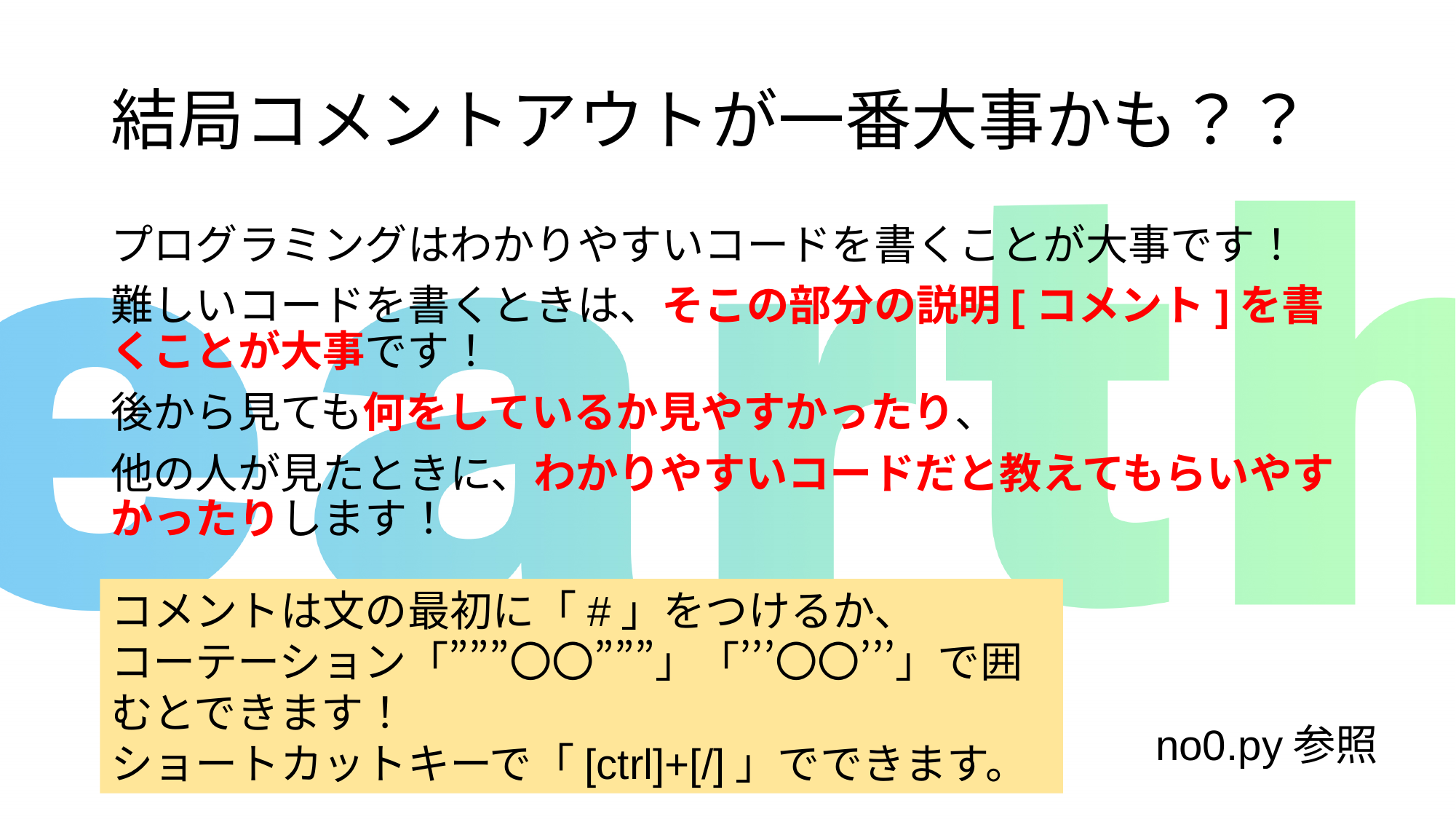

# 結局コメントアウトが一番大事かも？？
プログラミングはわかりやすいコードを書くことが大事です！
難しいコードを書くときは、そこの部分の説明[コメント]を書くことが大事です！
後から見ても何をしているか見やすかったり、
他の人が見たときに、わかりやすいコードだと教えてもらいやすかったりします！

コメントは文の最初に「#」をつけるか、
コーテーション「”””〇〇”””」「’’’〇〇’’’」で囲むとできます！
ショートカットキーで「[ctrl]+[/]」でできます。
no0.py参照